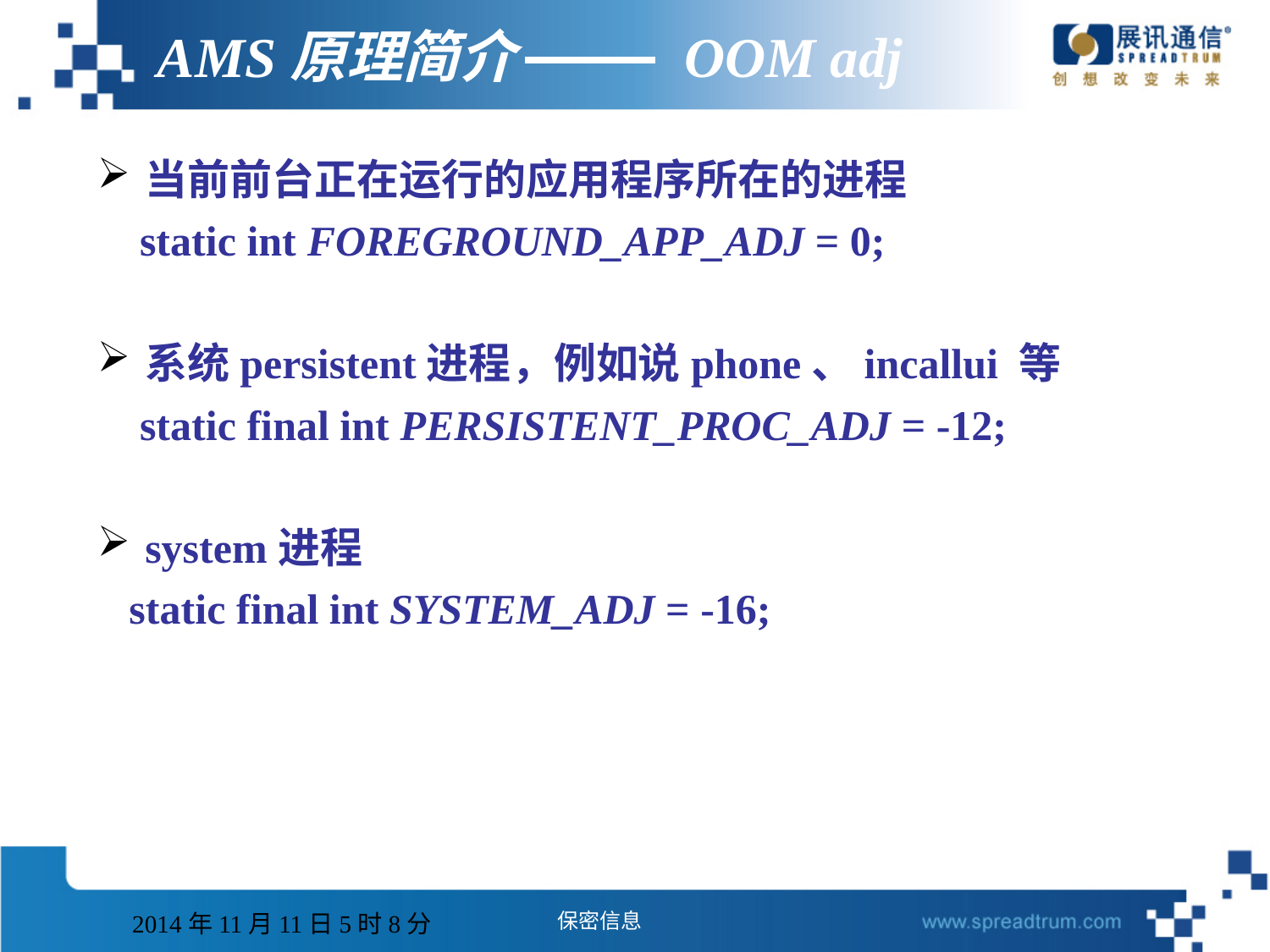

# AMS原理简介            OOM adj
当前前台正在运行的应用程序所在的进程
    static int FOREGROUND_APP_ADJ = 0;

系统persistent进程，例如说phone、incallui 等
    static final int PERSISTENT_PROC_ADJ = -12;

system进程
   static final int SYSTEM_ADJ = -16;

2014年11月11日5时8分